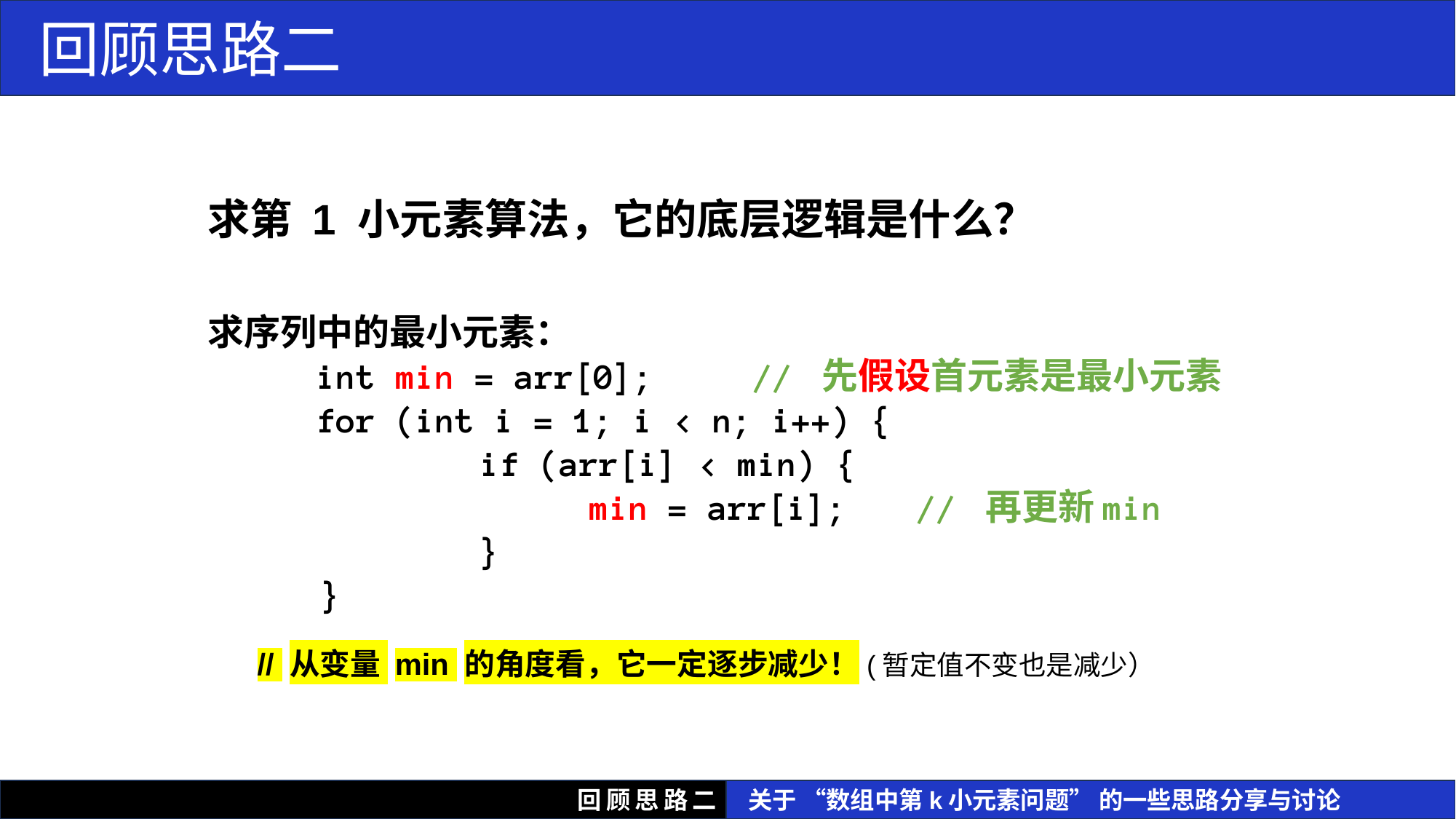

回顾思路二
求第 1 小元素算法，它的底层逻辑是什么？
求序列中的最小元素：
	int min = arr[0];	// 先假设首元素是最小元素
	for (int i = 1; i < n; i++) {
		if (arr[i] < min) {
			min = arr[i];	// 再更新min
		}
   }

// 从变量 min 的角度看，它一定逐步减少！(暂定值不变也是减少）
回顾思路二
 关于 “数组中第k小元素问题” 的一些思路分享与讨论